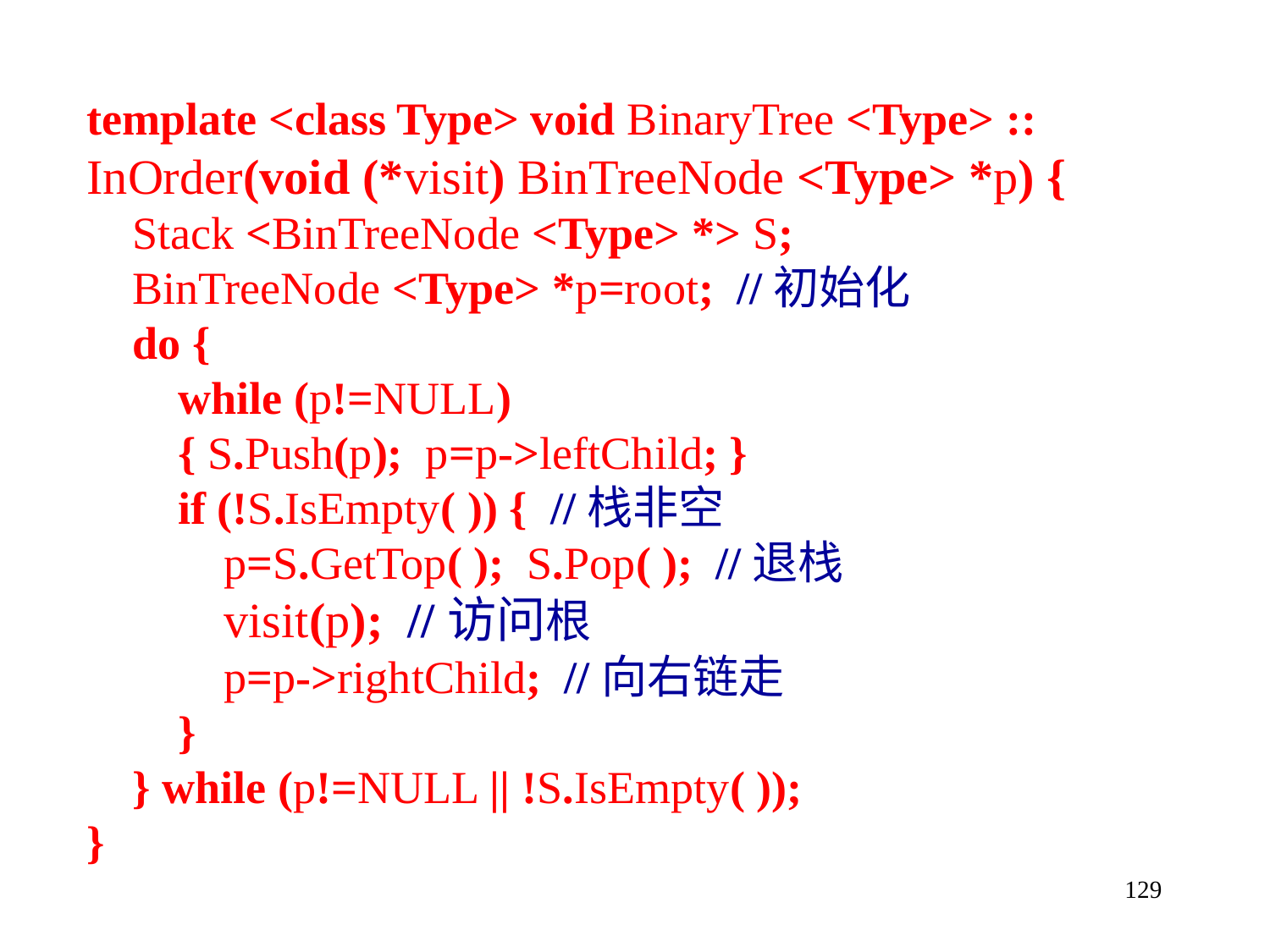

template <class Type> void BinaryTree <Type> ::
InOrder(void (*visit) BinTreeNode <Type> *p) {
    Stack <BinTreeNode <Type> *> S;
    BinTreeNode <Type> *p=root;  //初始化
    do {
        while (p!=NULL)
        { S.Push(p);  p=p->leftChild; }
        if (!S.IsEmpty( )) {  //栈非空
            p=S.GetTop( );  S.Pop( );  //退栈
            visit(p);  //访问根
            p=p->rightChild;  //向右链走
        }
    } while (p!=NULL || !S.IsEmpty( ));
}
129